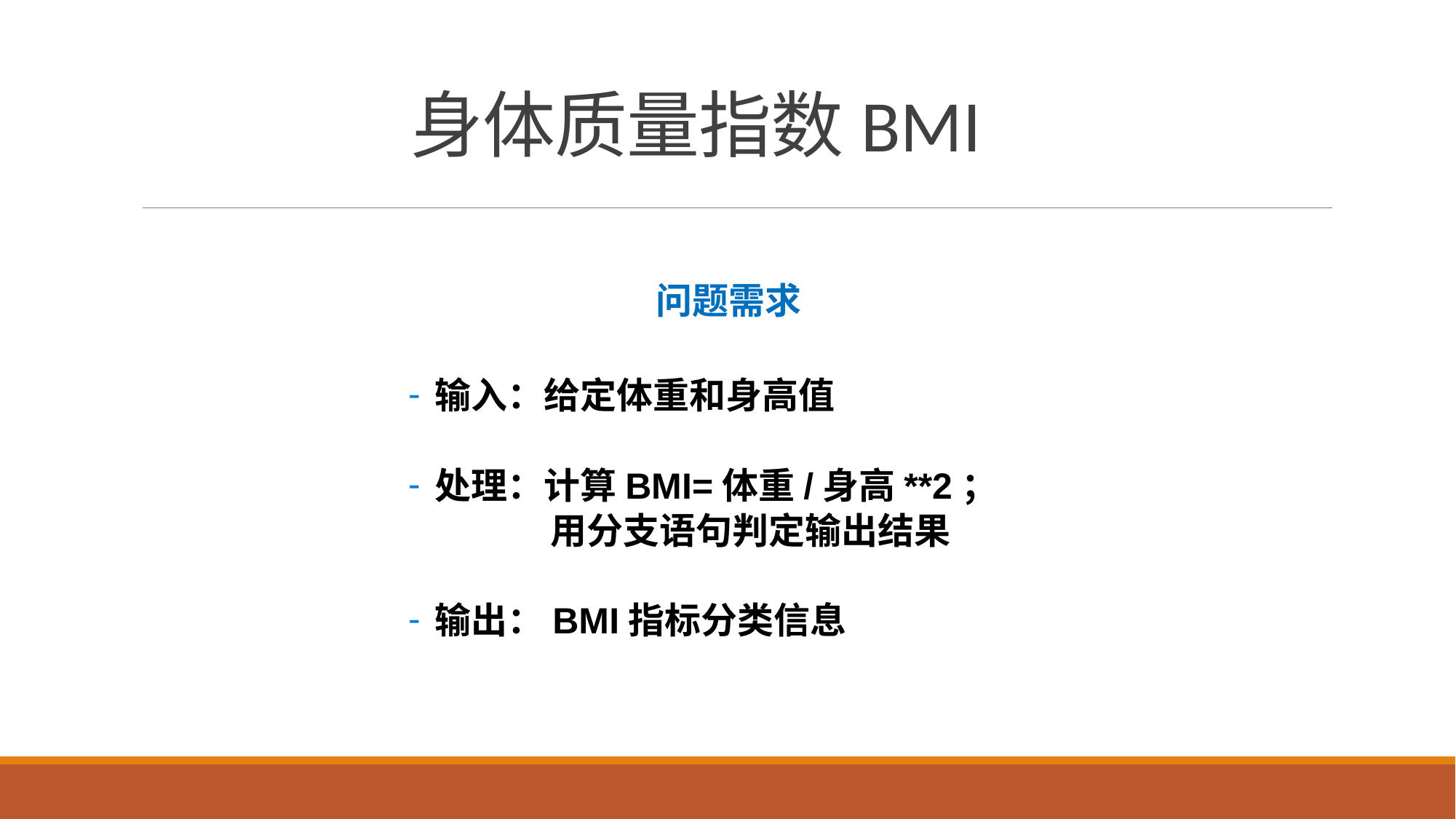

# 身体质量指数BMI
问题需求
输入：给定体重和身高值

处理：计算BMI=体重/身高**2；
   用分支语句判定输出结果

输出：BMI指标分类信息